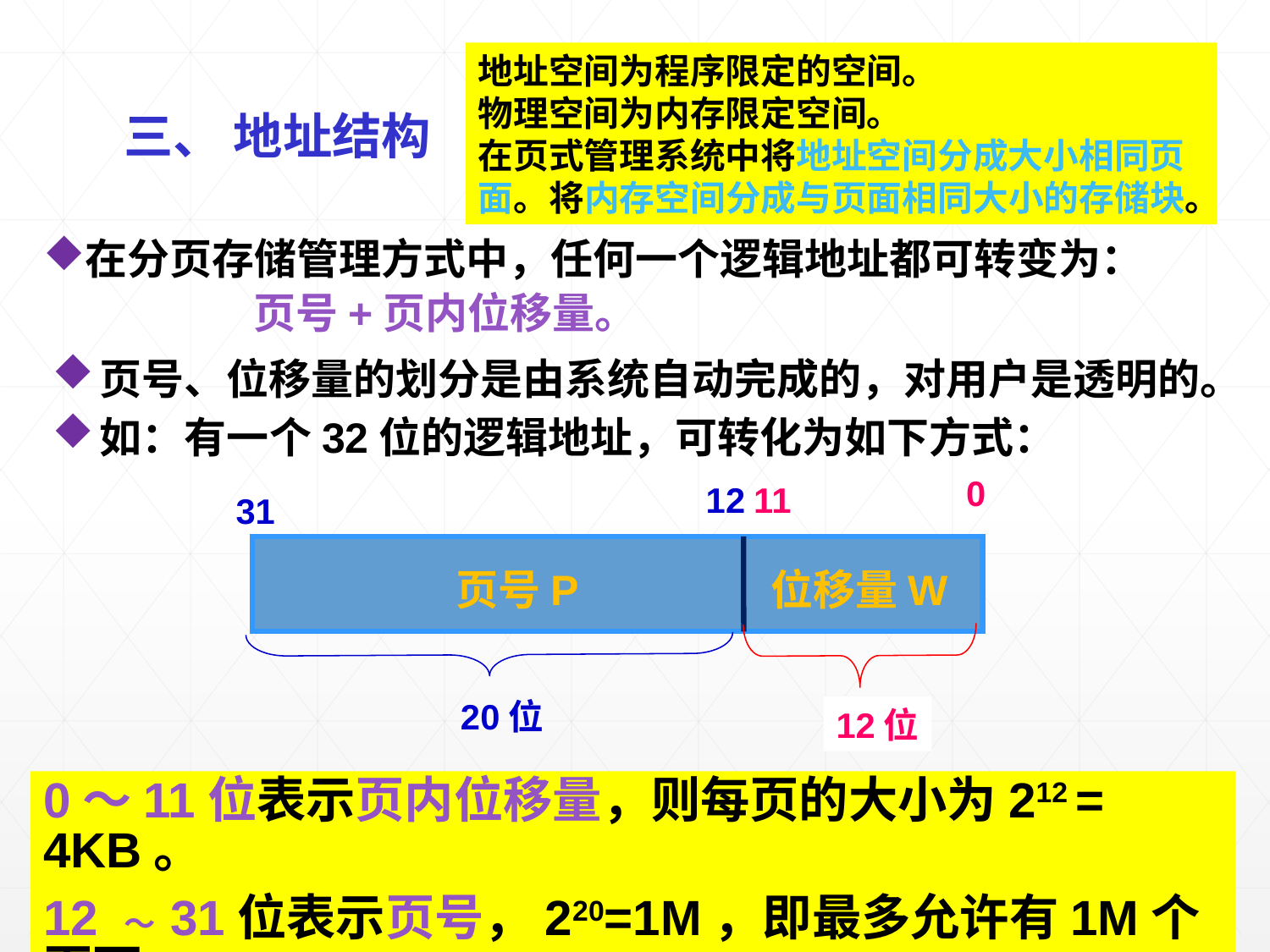

地址空间为程序限定的空间。
物理空间为内存限定空间。
在页式管理系统中将地址空间分成大小相同页面。将内存空间分成与页面相同大小的存储块。
三、 地址结构
在分页存储管理方式中，任何一个逻辑地址都可转变为：
                     页号+页内位移量。
页号、位移量的划分是由系统自动完成的，对用户是透明的。
如：有一个32位的逻辑地址，可转化为如下方式：

0
12
11
31

20位
12位
页号P
位移量W
0～11位表示页内位移量，则每页的大小为212 = 4KB。
12 ～ 31位表示页号，220=1M，即最多允许有1M个页面。